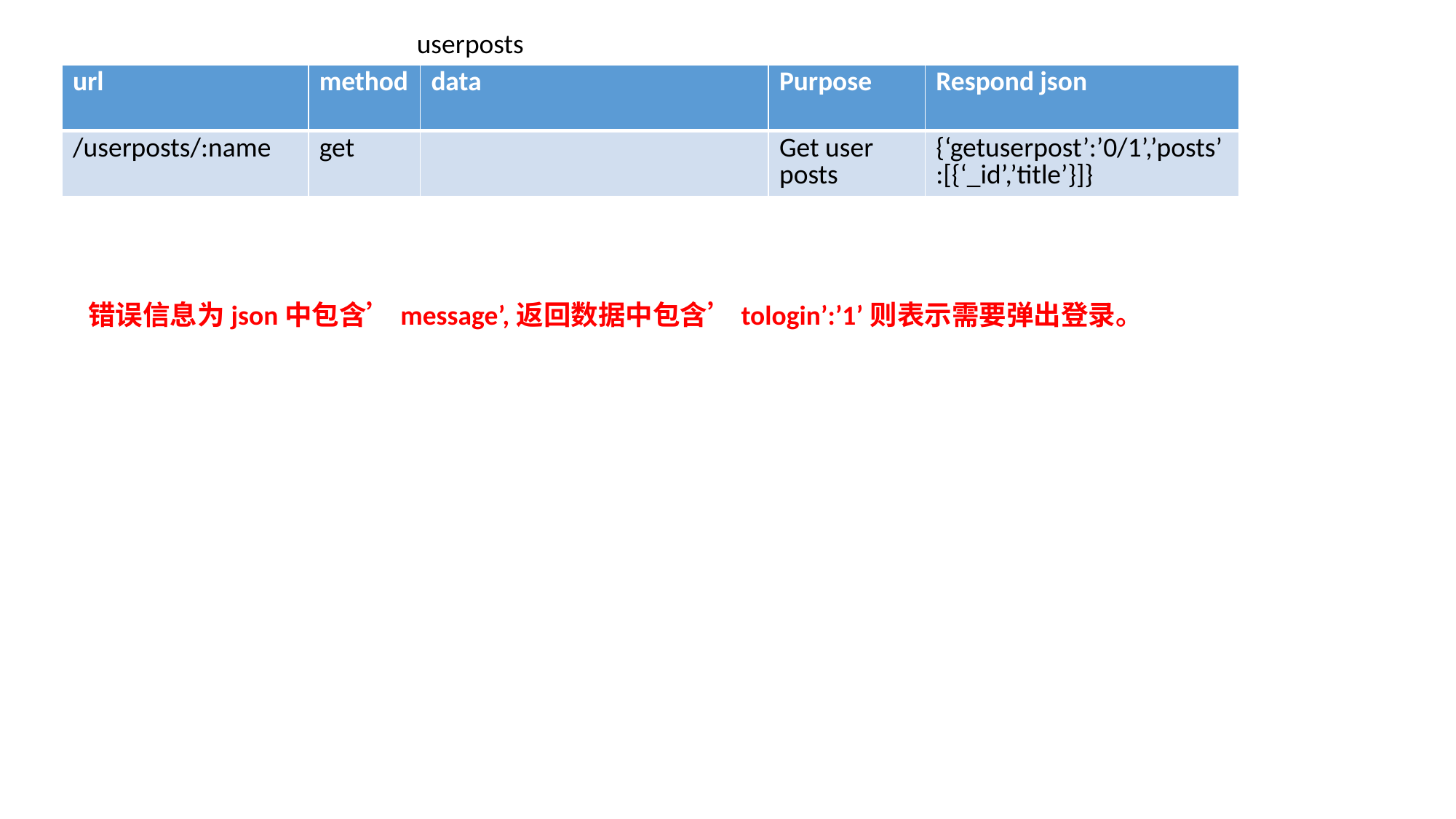

userposts
| url | method | data | Purpose | Respond json |
| --- | --- | --- | --- | --- |
| /userposts/:name | get |  | Get user posts | {‘getuserpost’:’0/1’,’posts’:[{‘\_id’,’title’}]} |
错误信息为json中包含’message’,返回数据中包含’tologin’:’1’则表示需要弹出登录。